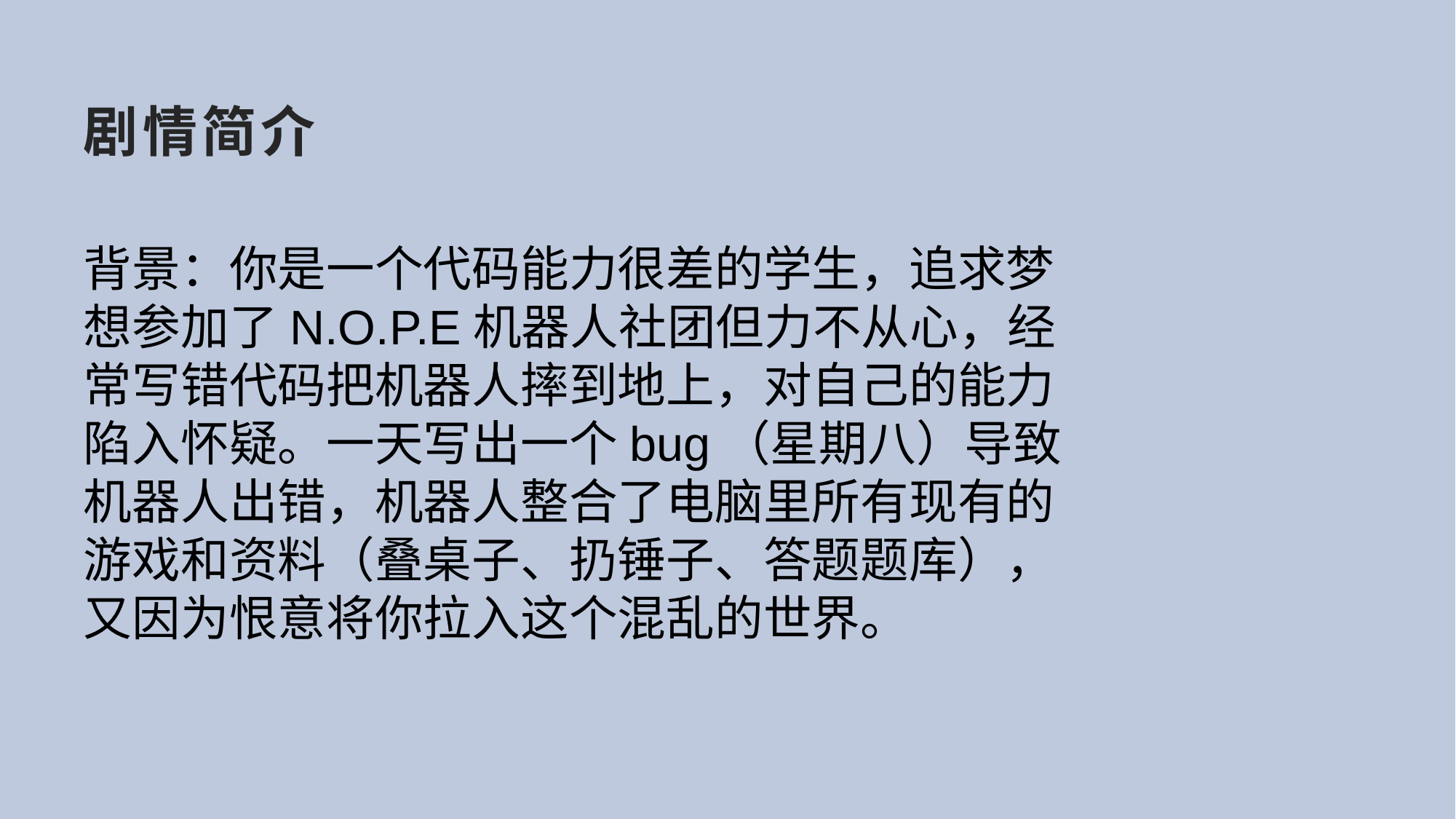

# 剧情简介
背景：你是一个代码能力很差的学生，追求梦想参加了N.O.P.E机器人社团但力不从心，经常写错代码把机器人摔到地上，对自己的能力陷入怀疑。一天写出一个bug（星期八）导致机器人出错，机器人整合了电脑里所有现有的游戏和资料（叠桌子、扔锤子、答题题库），又因为恨意将你拉入这个混乱的世界。